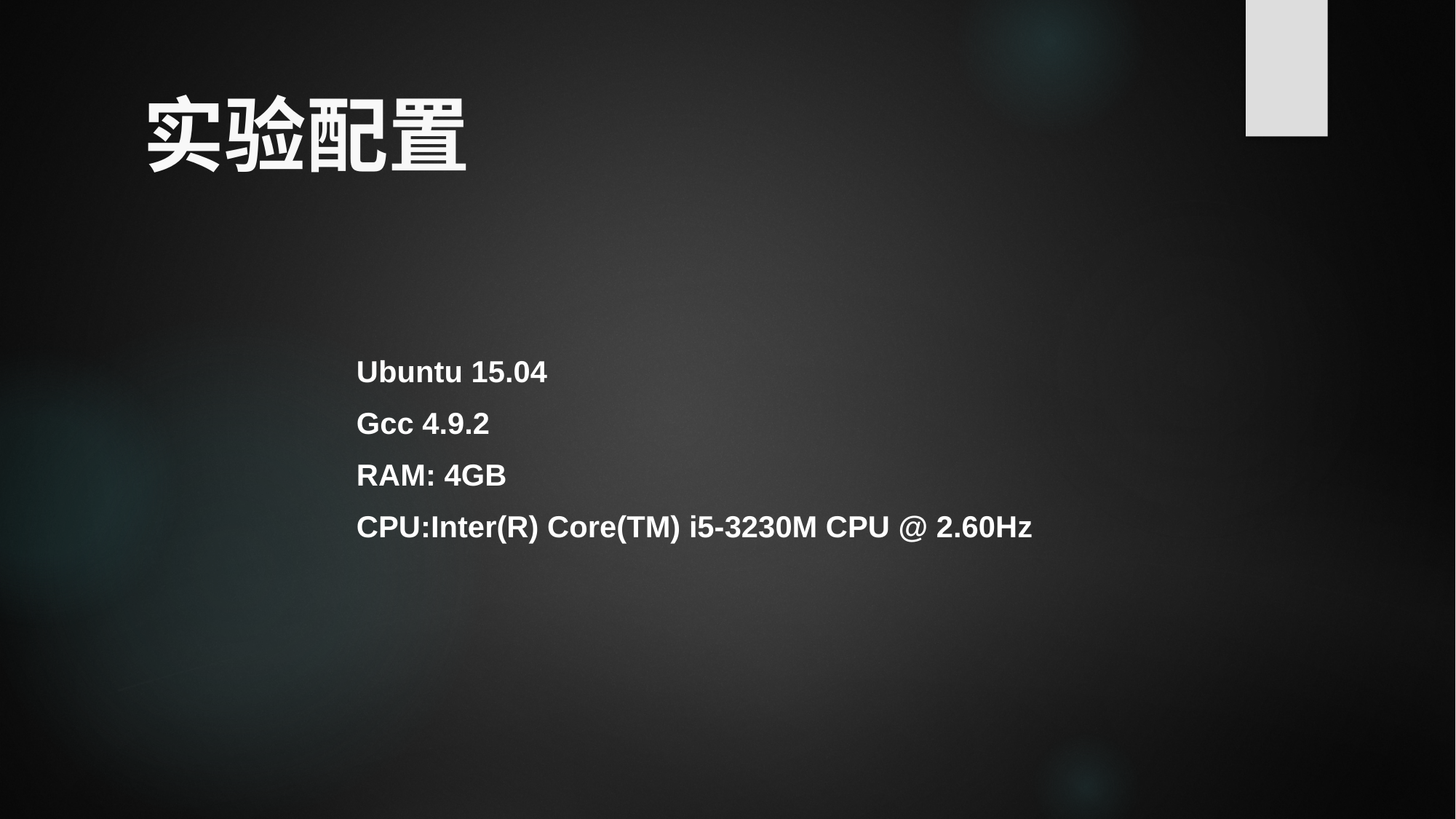

# 实验配置
Ubuntu 15.04
Gcc 4.9.2
RAM: 4GB
CPU:Inter(R) Core(TM) i5-3230M CPU @ 2.60Hz